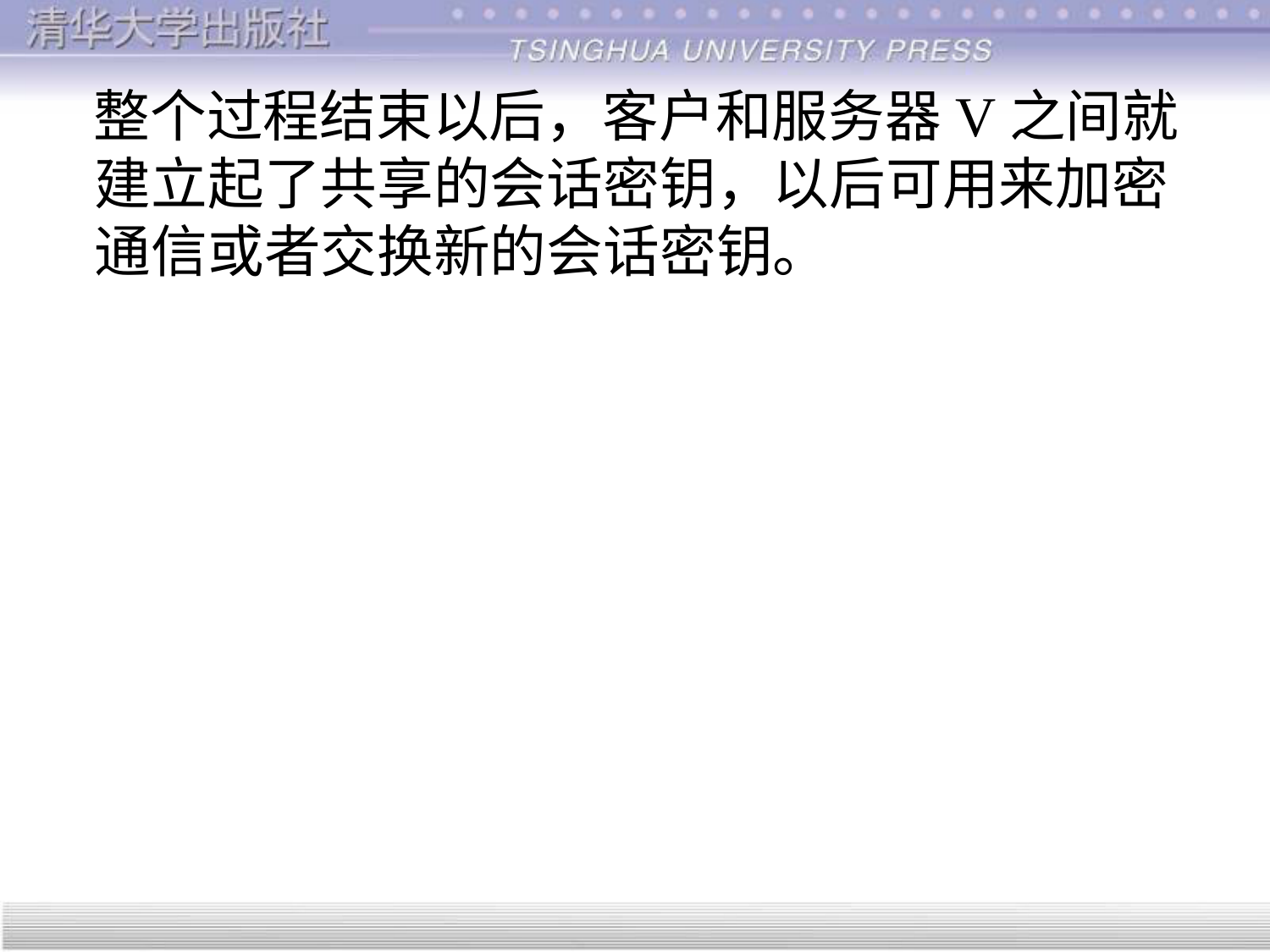

整个过程结束以后，客户和服务器V之间就建立起了共享的会话密钥，以后可用来加密通信或者交换新的会话密钥。